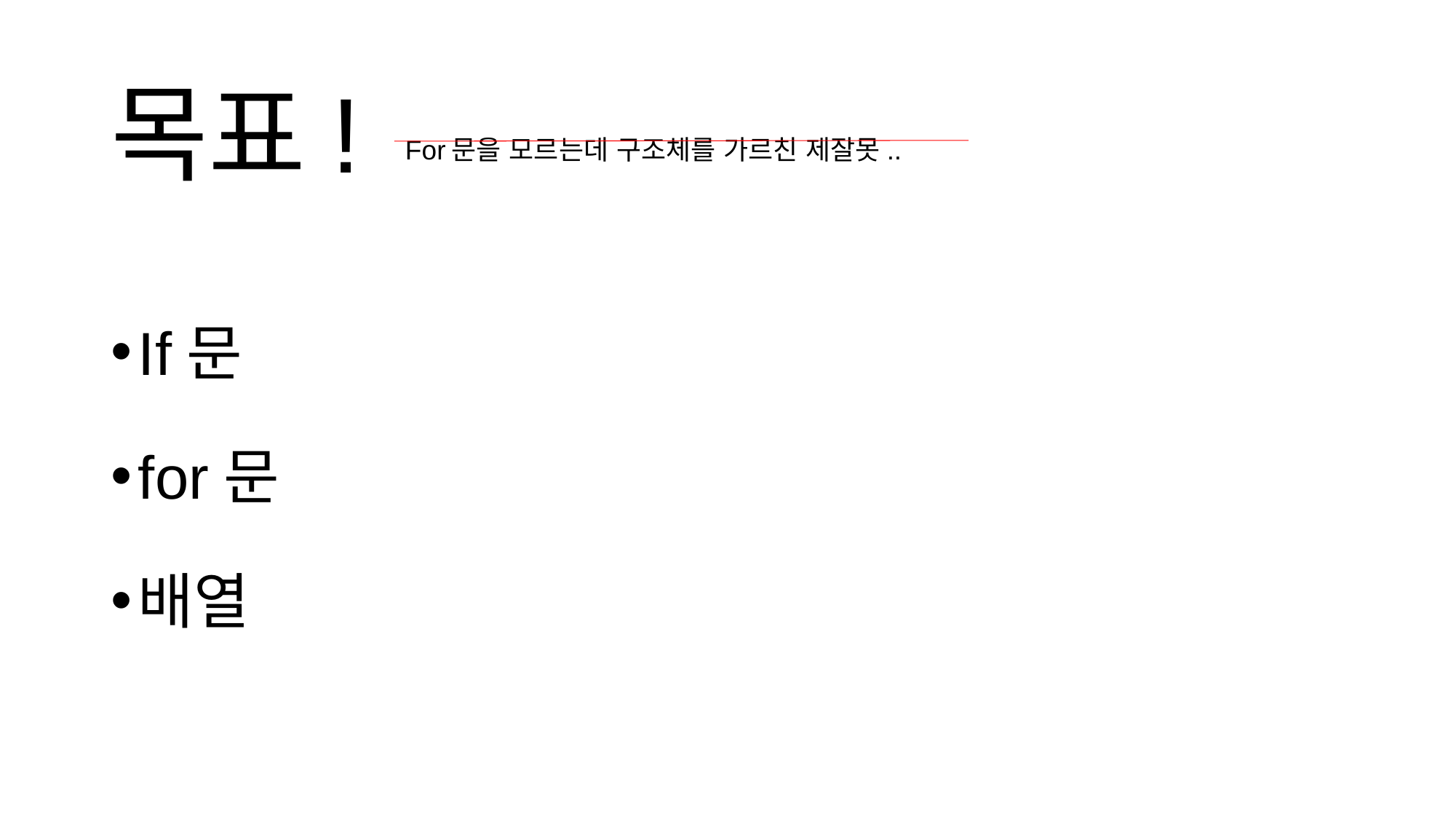

# 목표!
For문을 모르는데 구조체를 가르친 제잘못..
If문
for문
배열